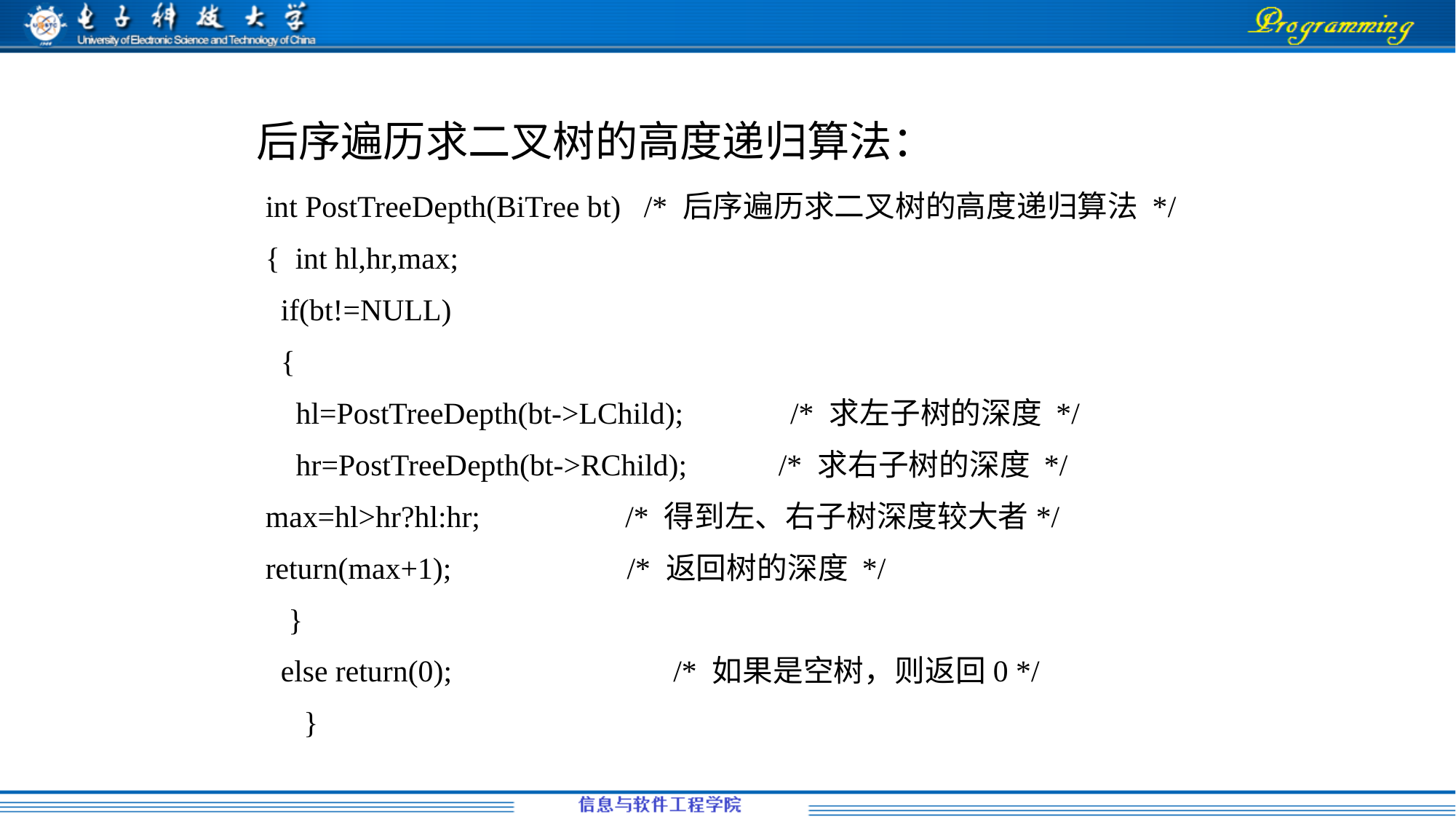

后序遍历求二叉树的高度递归算法：
int PostTreeDepth(BiTree bt)   /* 后序遍历求二叉树的高度递归算法 */
{  int hl,hr,max;
  if(bt!=NULL)
  {
    hl=PostTreeDepth(bt->LChild);              /* 求左子树的深度 */
    hr=PostTreeDepth(bt->RChild);            /* 求右子树的深度 */
max=hl>hr?hl:hr;                   /* 得到左、右子树深度较大者*/
return(max+1);                       /* 返回树的深度 */
   }
  else return(0);                             /* 如果是空树，则返回0 */
     }